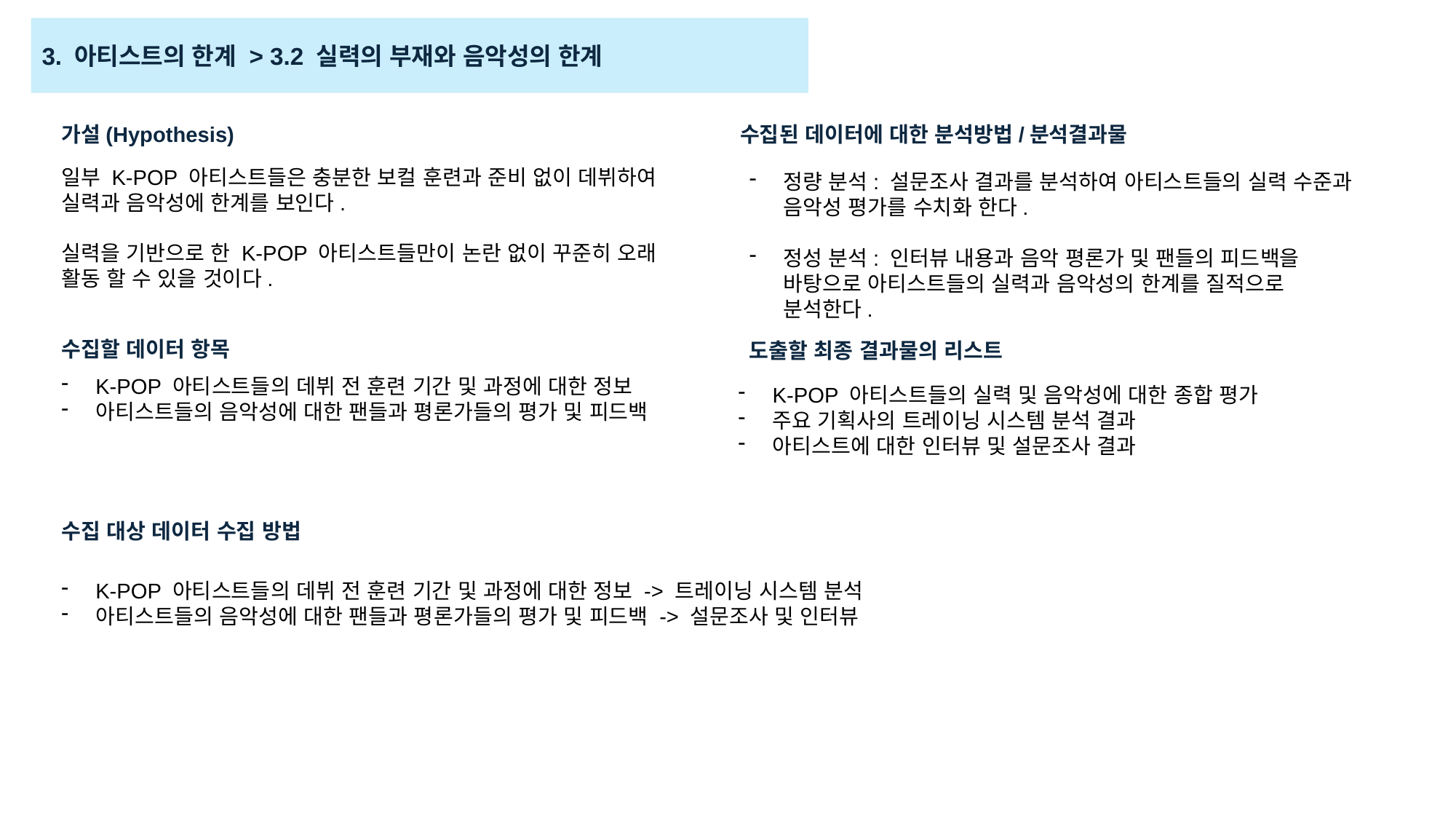

3. 아티스트의 한계 > 3.2 실력의 부재와 음악성의 한계
가설(Hypothesis)
수집된 데이터에 대한 분석방법/분석결과물
일부 K-POP 아티스트들은 충분한 보컬 훈련과 준비 없이 데뷔하여 실력과 음악성에 한계를 보인다.

실력을 기반으로 한 K-POP 아티스트들만이 논란 없이 꾸준히 오래 활동 할 수 있을 것이다.
정량 분석: 설문조사 결과를 분석하여 아티스트들의 실력 수준과 음악성 평가를 수치화 한다.

정성 분석: 인터뷰 내용과 음악 평론가 및 팬들의 피드백을 바탕으로 아티스트들의 실력과 음악성의 한계를 질적으로 분석한다.
수집할 데이터 항목
도출할 최종 결과물의 리스트
K-POP 아티스트들의 데뷔 전 훈련 기간 및 과정에 대한 정보
아티스트들의 음악성에 대한 팬들과 평론가들의 평가 및 피드백
K-POP 아티스트들의 실력 및 음악성에 대한 종합 평가
주요 기획사의 트레이닝 시스템 분석 결과
아티스트에 대한 인터뷰 및 설문조사 결과
수집 대상 데이터 수집 방법
K-POP 아티스트들의 데뷔 전 훈련 기간 및 과정에 대한 정보 -> 트레이닝 시스템 분석
아티스트들의 음악성에 대한 팬들과 평론가들의 평가 및 피드백 -> 설문조사 및 인터뷰